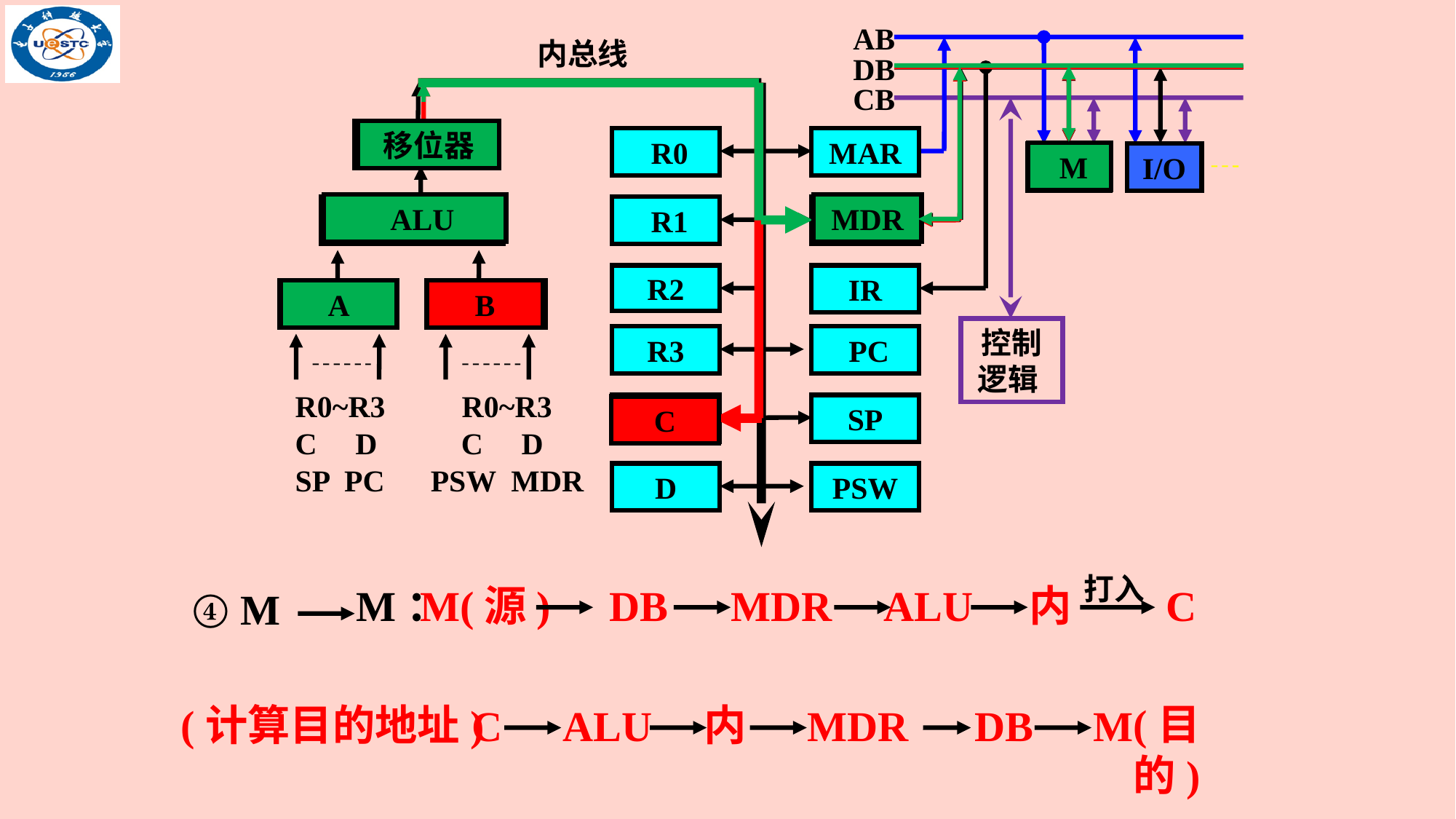

AB
内总线

DB

CB

移位器
 R0
MAR
 M
I/O

  ALU

 R1
MDR

R2
IR
A
B

控制逻辑
R3
 PC

     R0~R3          R0~R3
     C     D           C     D
     SP  PC      PSW  MDR
C
SP

D
PSW

移位器
移位器
 M
 M
  ALU
  ALU
MDR
MDR
A
B
C
打入
M：
④ M

M(源)
DB
MDR
ALU
内
C

(目的)
(计算目的地址)
内
C
ALU
MDR
DB
M